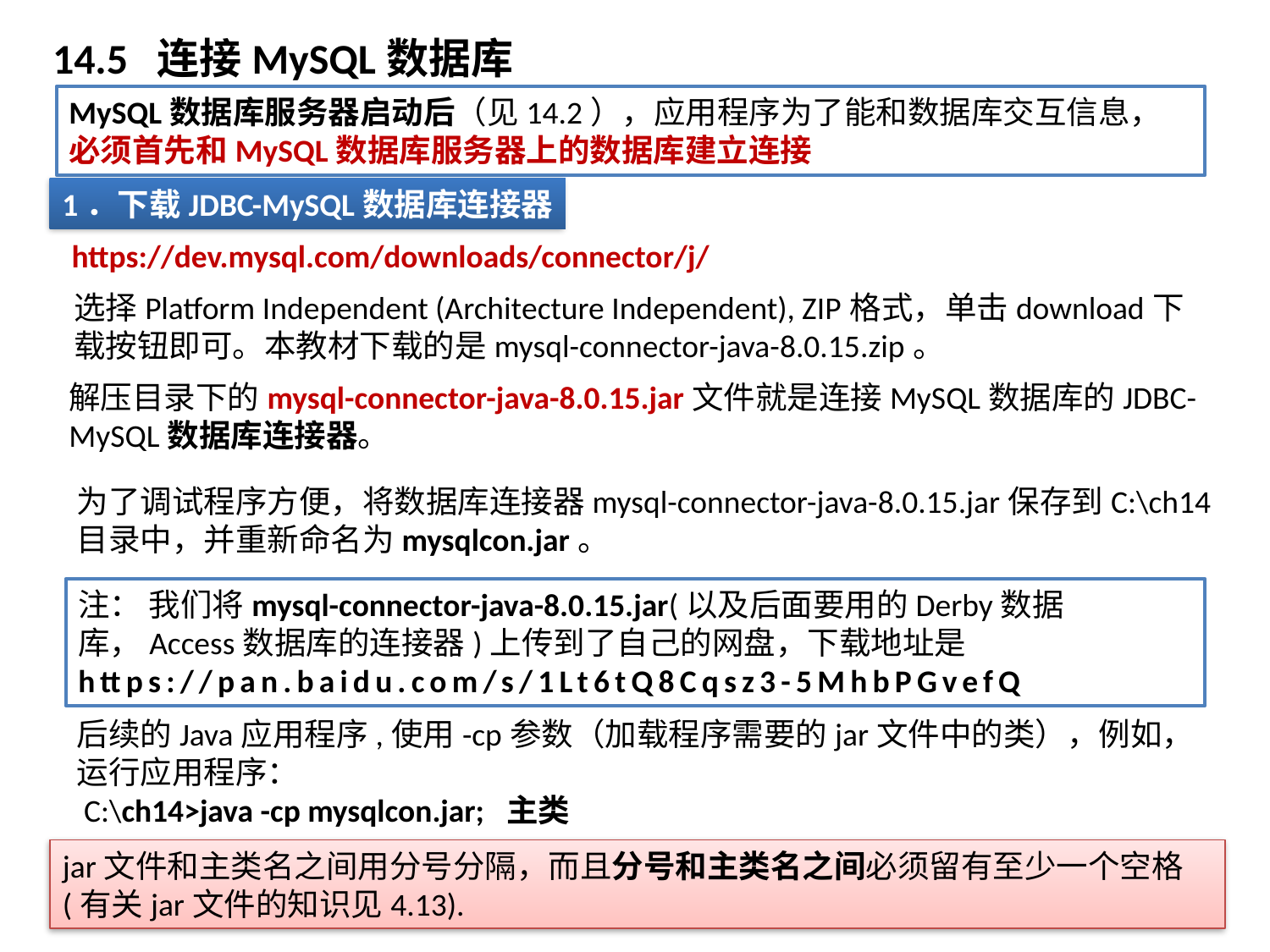

# 14.5  连接MySQL数据库
MySQL数据库服务器启动后（见14.2），应用程序为了能和数据库交互信息，必须首先和MySQL数据库服务器上的数据库建立连接
1．下载JDBC-MySQL数据库连接器
https://dev.mysql.com/downloads/connector/j/
选择Platform Independent (Architecture Independent), ZIP格式，单击download下载按钮即可。本教材下载的是mysql-connector-java-8.0.15.zip。
解压目录下的mysql-connector-java-8.0.15.jar文件就是连接MySQL数据库的JDBC-MySQL数据库连接器。
为了调试程序方便，将数据库连接器mysql-connector-java-8.0.15.jar保存到C:\ch14目录中，并重新命名为mysqlcon.jar。
注： 我们将mysql-connector-java-8.0.15.jar(以及后面要用的Derby数据库，Access数据库的连接器)上传到了自己的网盘，下载地址是
https://pan.baidu.com/s/1Lt6tQ8Cqsz3-5MhbPGvefQ
后续的Java应用程序,使用-cp参数（加载程序需要的jar文件中的类），例如，运行应用程序：
 C:\ch14>java -cp mysqlcon.jar;  主类
jar文件和主类名之间用分号分隔，而且分号和主类名之间必须留有至少一个空格(有关jar文件的知识见4.13).